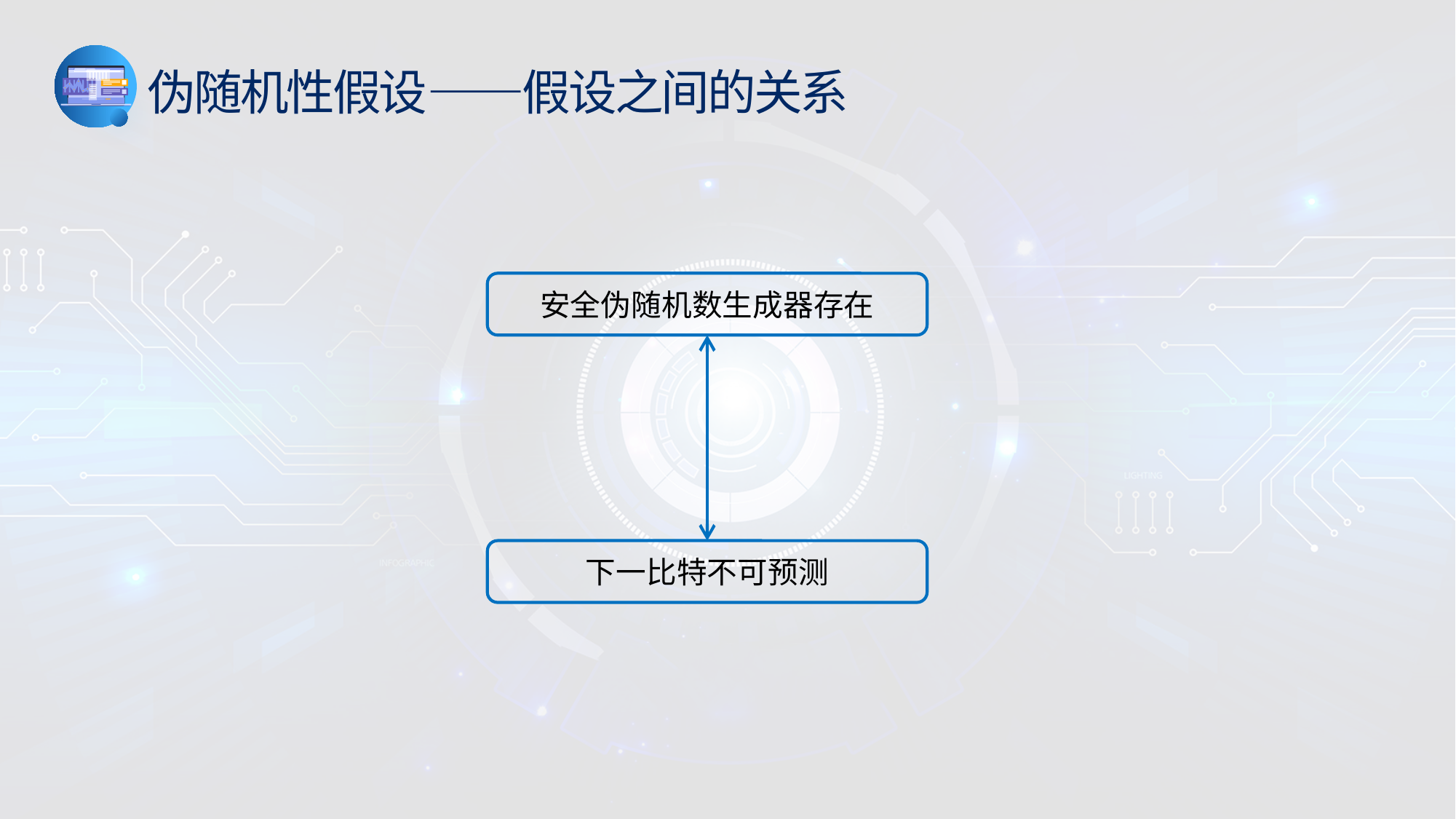

伪随机性假设——假设之间的关系

安全伪随机数生成器存在
下一比特不可预测